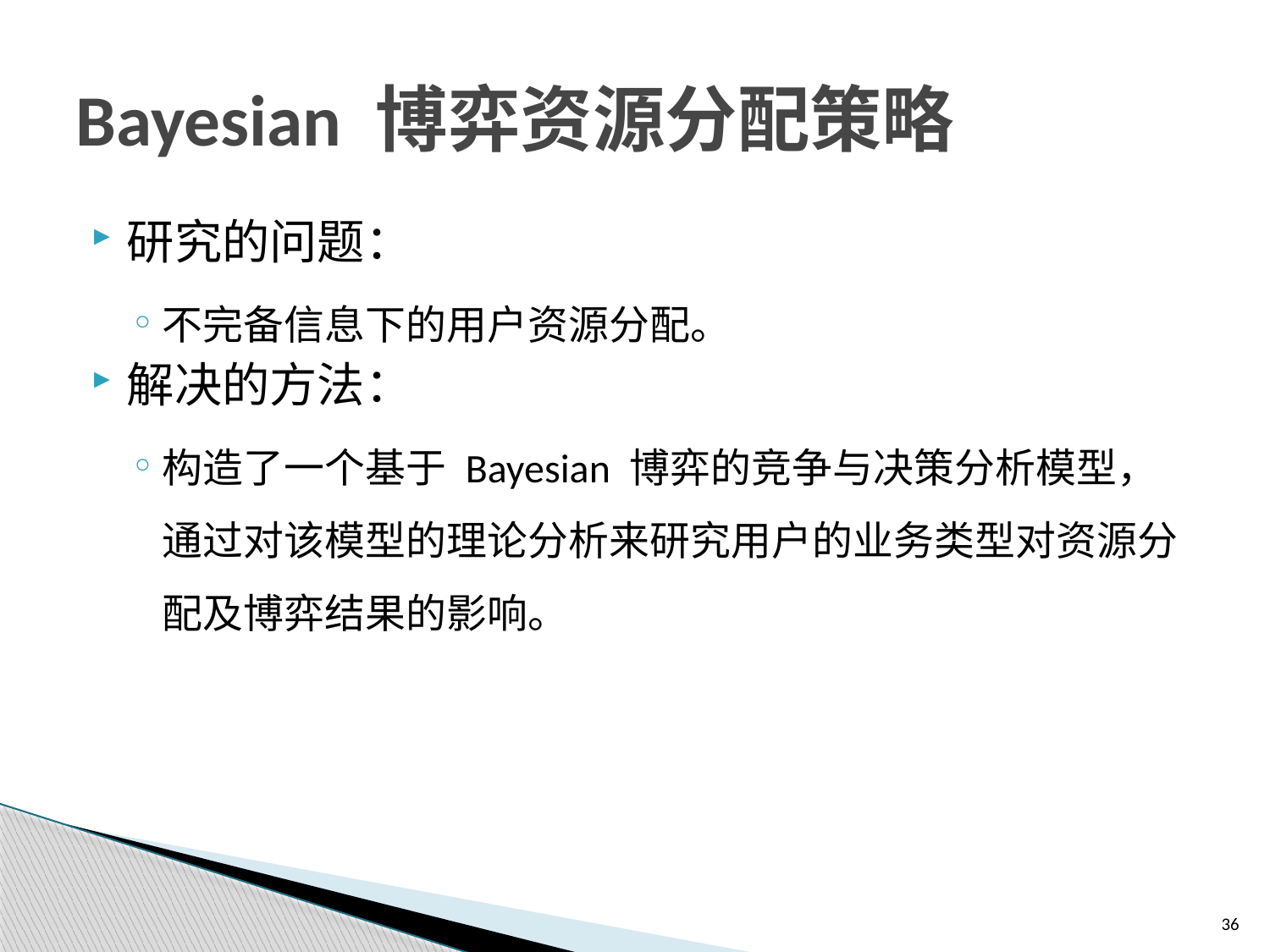

# Bayesian 博弈资源分配策略
研究的问题：
不完备信息下的用户资源分配。
解决的方法：
构造了一个基于 Bayesian 博弈的竞争与决策分析模型，通过对该模型的理论分析来研究用户的业务类型对资源分配及博弈结果的影响。

36